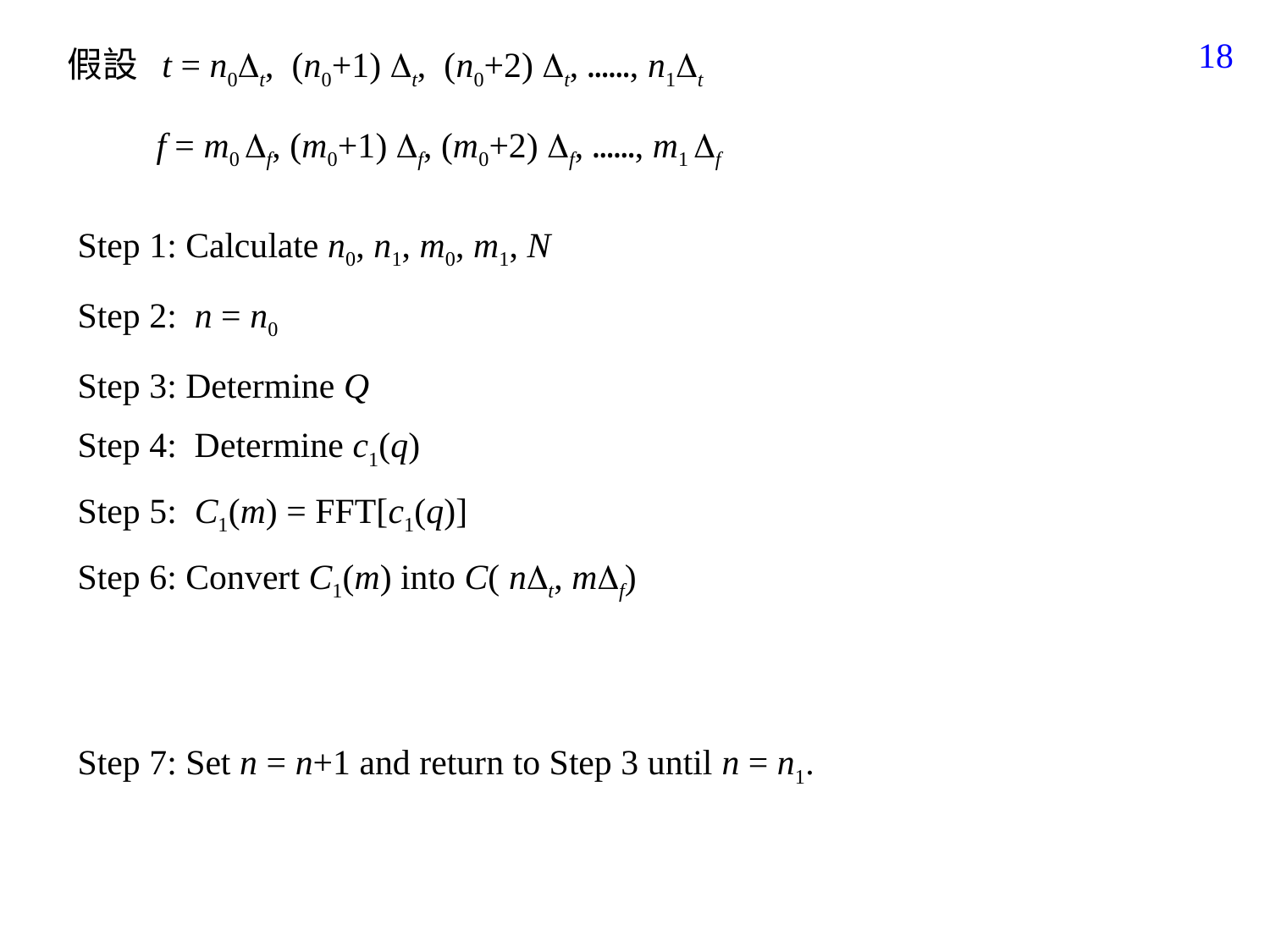

18
假設  t = n0Δt,  (n0+1) Δt,  (n0+2) Δt, ……, n1Δt

 f = m0 Δf, (m0+1) Δf, (m0+2) Δf, ……, m1 Δf

Step 1: Calculate n0, n1, m0, m1, N
Step 2:  n = n0
Step 3: Determine Q
Step 4:  Determine c1(q)
Step 5:  C1(m) = FFT[c1(q)]
Step 6: Convert C1(m) into C( nΔt, mΔf)

Step 7: Set n = n+1 and return to Step 3 until n = n1.